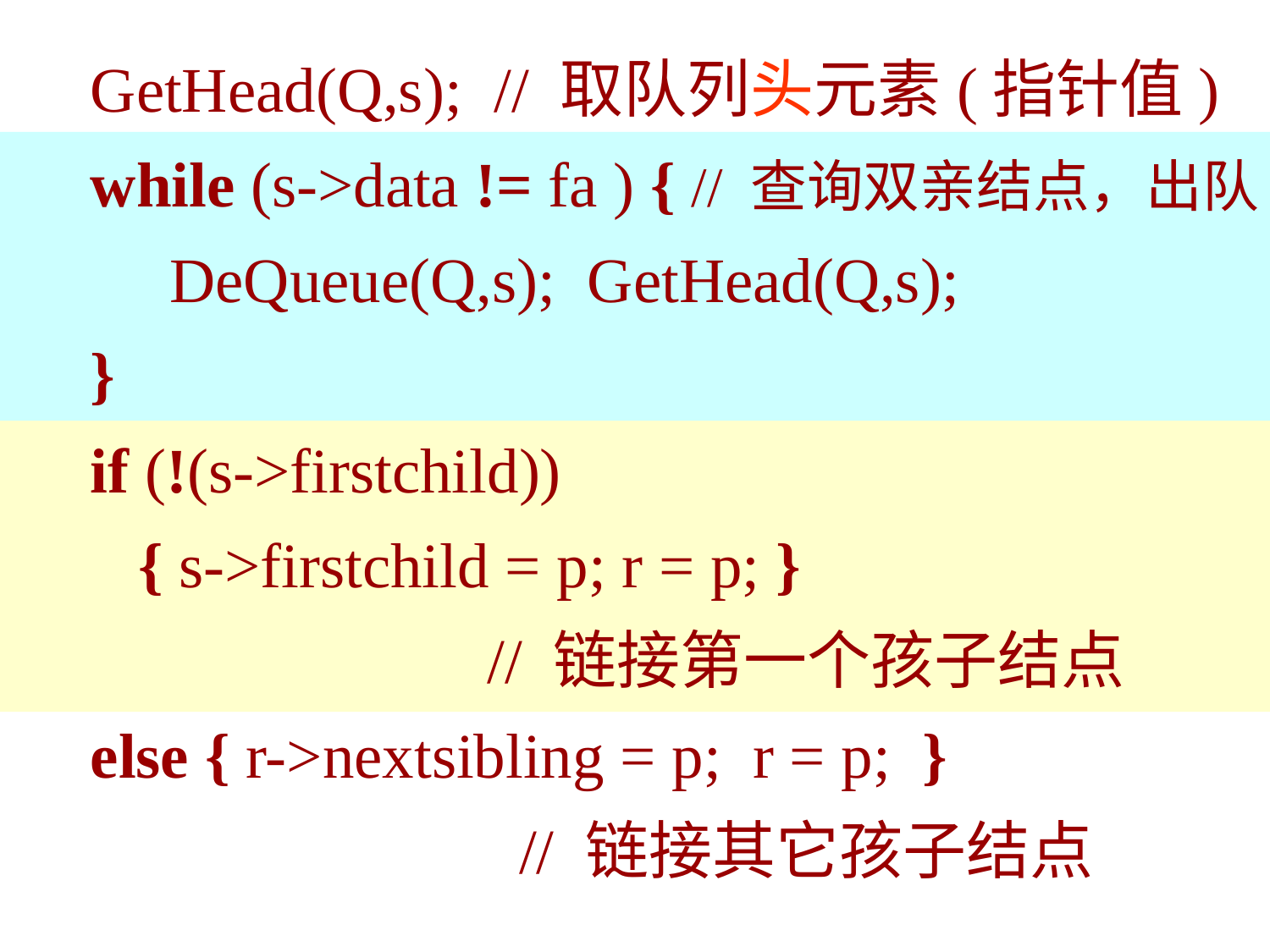

GetHead(Q,s);  // 取队列头元素(指针值)
while (s->data != fa ) { // 查询双亲结点，出队
     DeQueue(Q,s);  GetHead(Q,s);
}
if (!(s->firstchild))
   { s->firstchild = p; r = p; }
                         // 链接第一个孩子结点
else { r->nextsibling = p;  r = p;  }
                           // 链接其它孩子结点